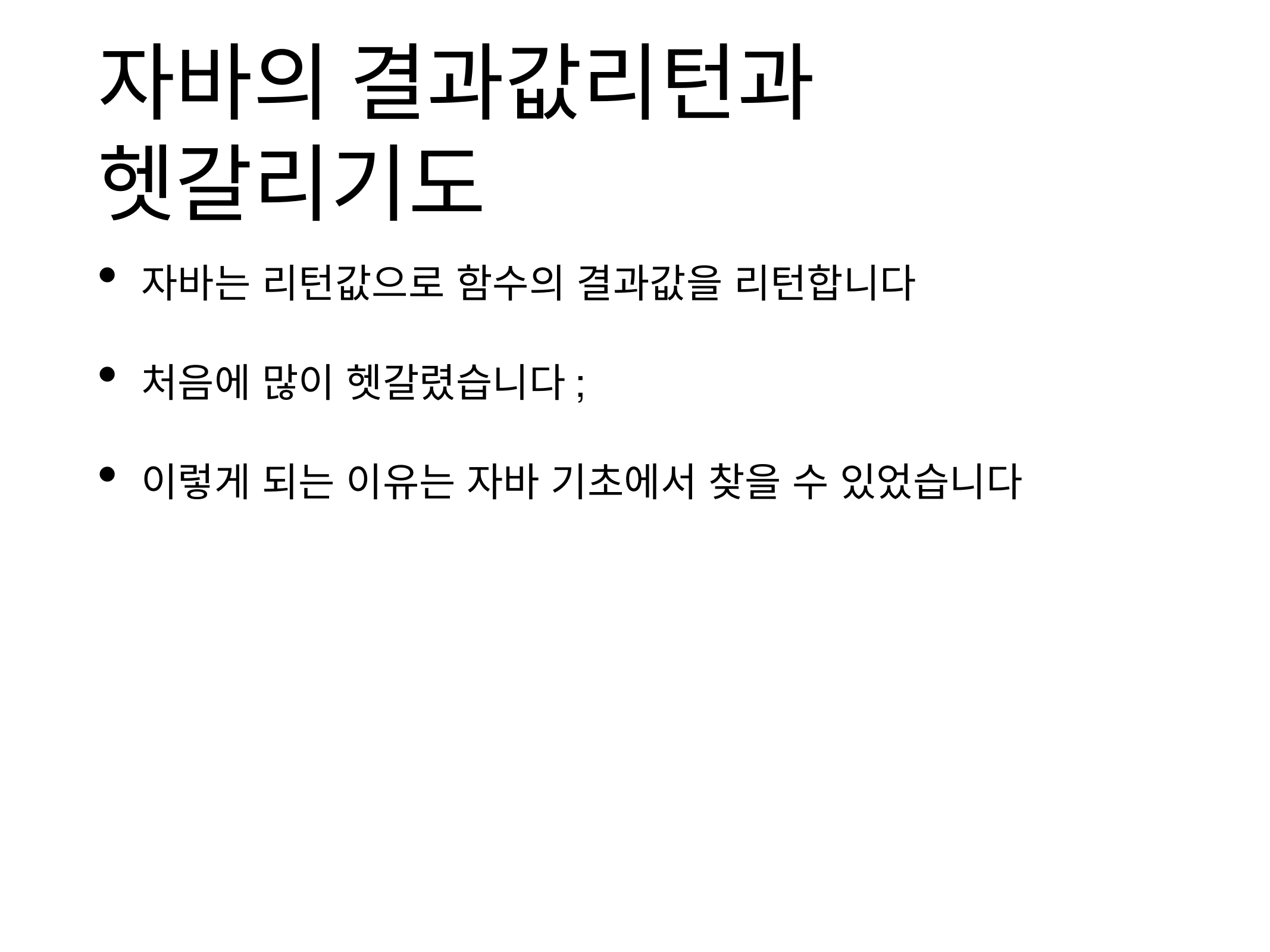

# 자바의 결과값리턴과 헷갈리기도
자바는 리턴값으로 함수의 결과값을 리턴합니다
처음에 많이 헷갈렸습니다;
이렇게 되는 이유는 자바 기초에서 찾을 수 있었습니다